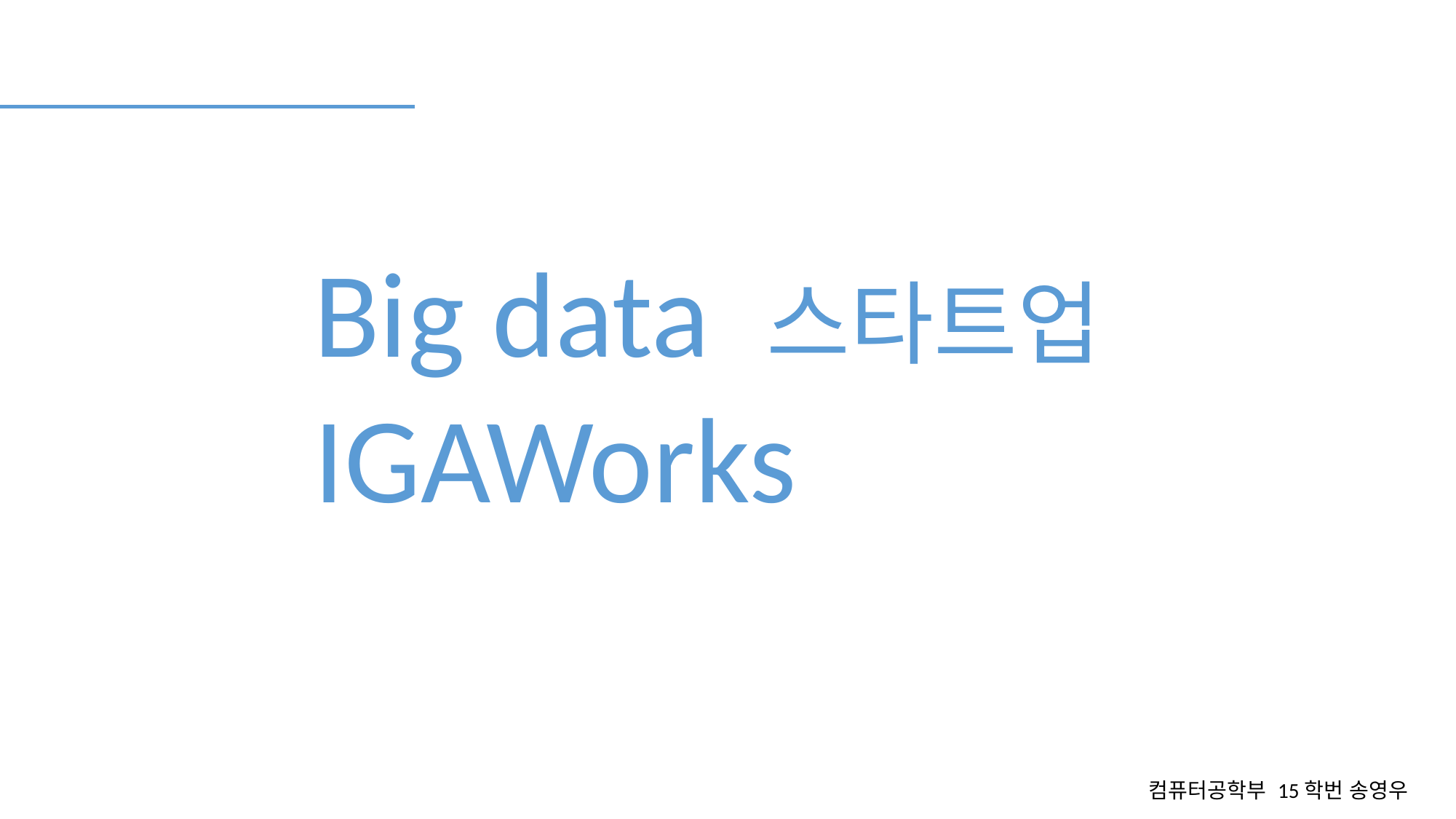

Big data 스타트업
IGAWorks
컴퓨터공학부 15학번 송영우